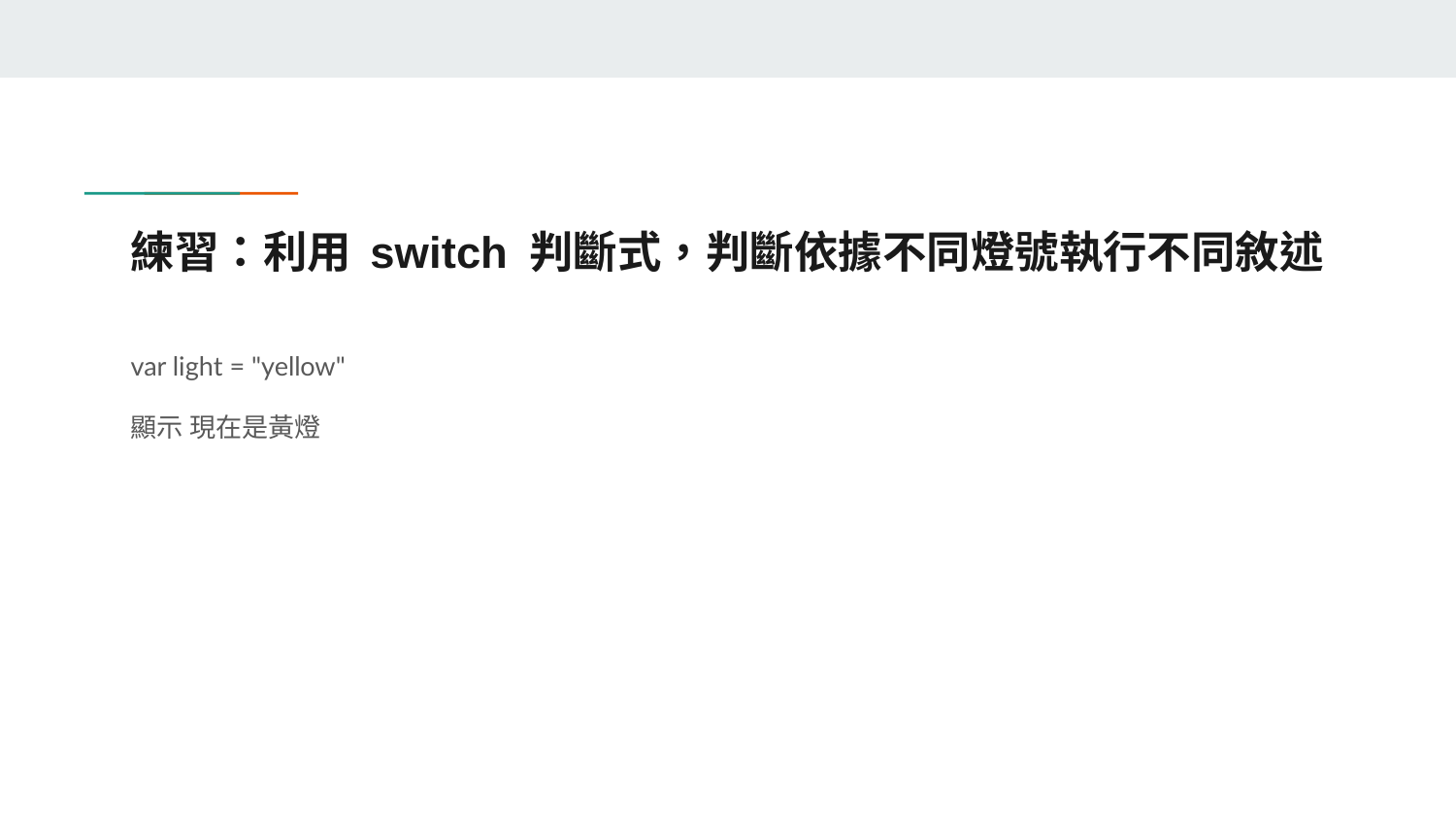

# 練習：利用 switch 判斷式，判斷依據不同燈號執行不同敘述
var light = "yellow"
顯示 現在是黃燈